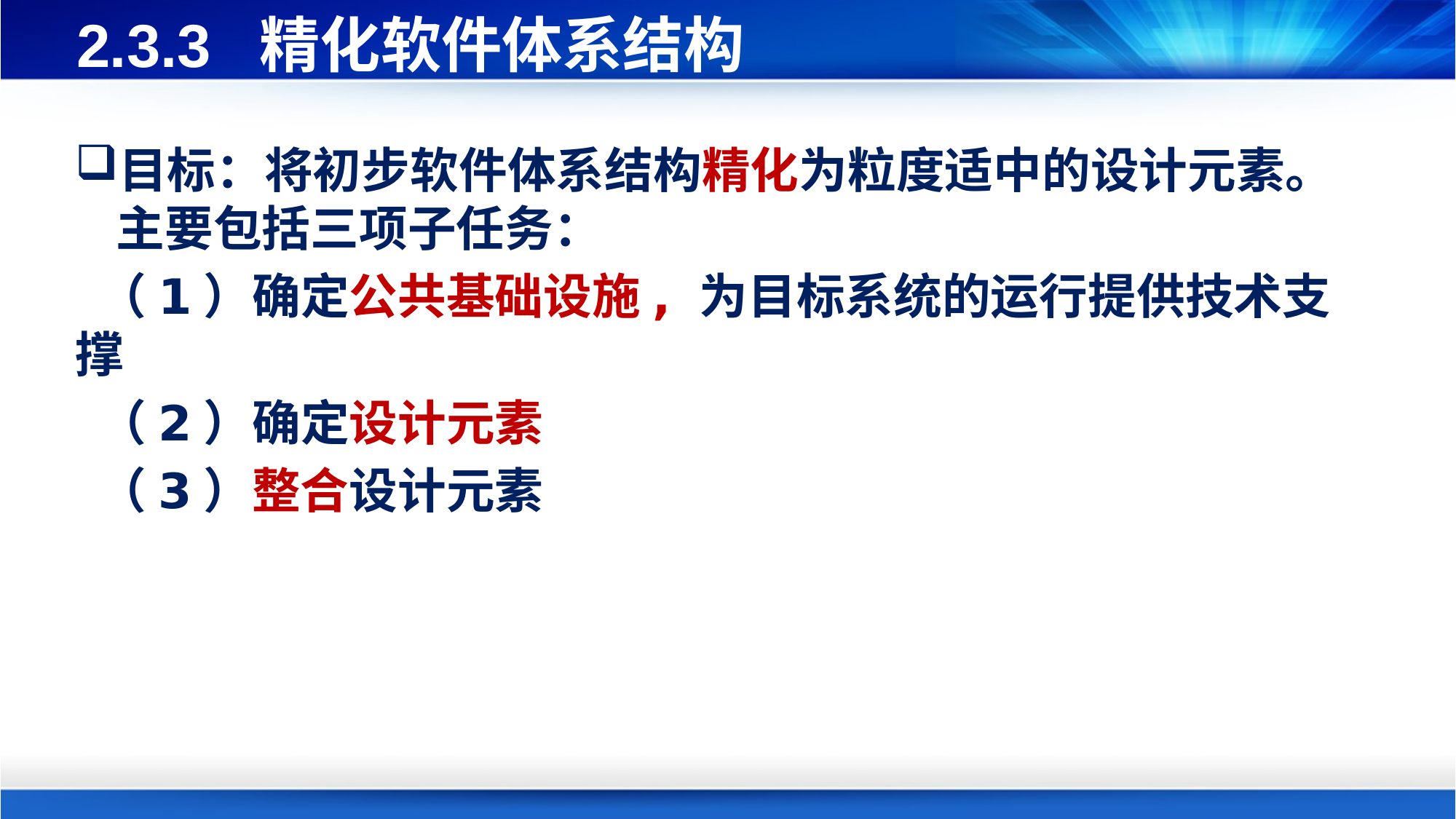

# 2.3.3  精化软件体系结构
目标：将初步软件体系结构精化为粒度适中的设计元素。主要包括三项子任务：
 （1）确定公共基础设施, 为目标系统的运行提供技术支撑
 （2）确定设计元素
 （3）整合设计元素